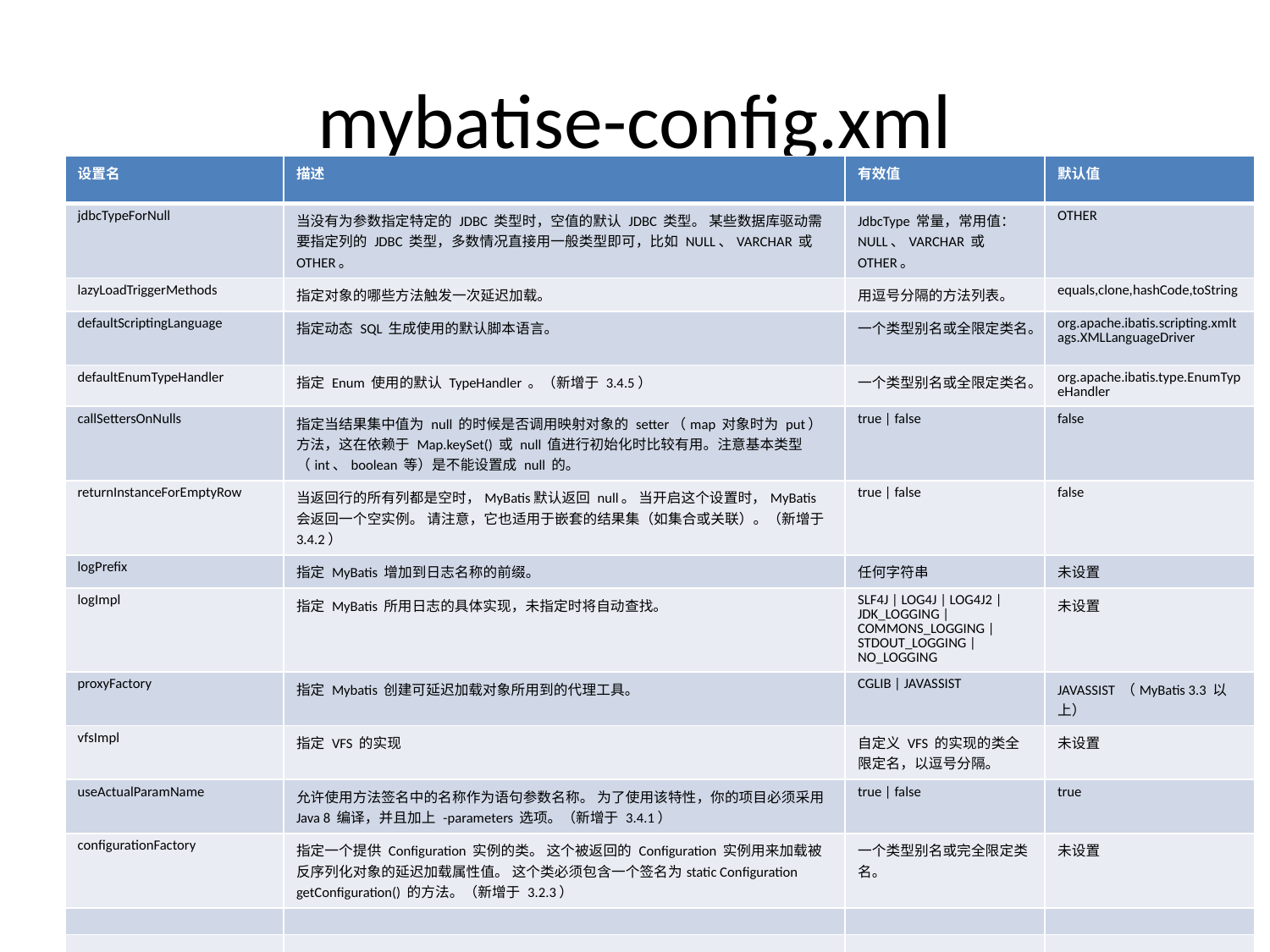

# mybatise-config.xml
| 设置名 | 描述 | 有效值 | 默认值 |
| --- | --- | --- | --- |
| jdbcTypeForNull | 当没有为参数指定特定的 JDBC 类型时，空值的默认 JDBC 类型。 某些数据库驱动需要指定列的 JDBC 类型，多数情况直接用一般类型即可，比如 NULL、VARCHAR 或 OTHER。 | JdbcType 常量，常用值：NULL、VARCHAR 或 OTHER。 | OTHER |
| lazyLoadTriggerMethods | 指定对象的哪些方法触发一次延迟加载。 | 用逗号分隔的方法列表。 | equals,clone,hashCode,toString |
| defaultScriptingLanguage | 指定动态 SQL 生成使用的默认脚本语言。 | 一个类型别名或全限定类名。 | org.apache.ibatis.scripting.xmltags.XMLLanguageDriver |
| defaultEnumTypeHandler | 指定 Enum 使用的默认 TypeHandler 。（新增于 3.4.5） | 一个类型别名或全限定类名。 | org.apache.ibatis.type.EnumTypeHandler |
| callSettersOnNulls | 指定当结果集中值为 null 的时候是否调用映射对象的 setter（map 对象时为 put）方法，这在依赖于 Map.keySet() 或 null 值进行初始化时比较有用。注意基本类型（int、boolean 等）是不能设置成 null 的。 | true | false | false |
| returnInstanceForEmptyRow | 当返回行的所有列都是空时，MyBatis默认返回 null。 当开启这个设置时，MyBatis会返回一个空实例。 请注意，它也适用于嵌套的结果集（如集合或关联）。（新增于 3.4.2） | true | false | false |
| logPrefix | 指定 MyBatis 增加到日志名称的前缀。 | 任何字符串 | 未设置 |
| logImpl | 指定 MyBatis 所用日志的具体实现，未指定时将自动查找。 | SLF4J | LOG4J | LOG4J2 | JDK\_LOGGING | COMMONS\_LOGGING | STDOUT\_LOGGING | NO\_LOGGING | 未设置 |
| proxyFactory | 指定 Mybatis 创建可延迟加载对象所用到的代理工具。 | CGLIB | JAVASSIST | JAVASSIST （MyBatis 3.3 以上） |
| vfsImpl | 指定 VFS 的实现 | 自定义 VFS 的实现的类全限定名，以逗号分隔。 | 未设置 |
| useActualParamName | 允许使用方法签名中的名称作为语句参数名称。 为了使用该特性，你的项目必须采用 Java 8 编译，并且加上 -parameters 选项。（新增于 3.4.1） | true | false | true |
| configurationFactory | 指定一个提供 Configuration 实例的类。 这个被返回的 Configuration 实例用来加载被反序列化对象的延迟加载属性值。 这个类必须包含一个签名为static Configuration getConfiguration() 的方法。（新增于 3.2.3） | 一个类型别名或完全限定类名。 | 未设置 |
|  |  |  |  |
|  |  |  |  |
|  |  |  |  |
|  |  |  |  |